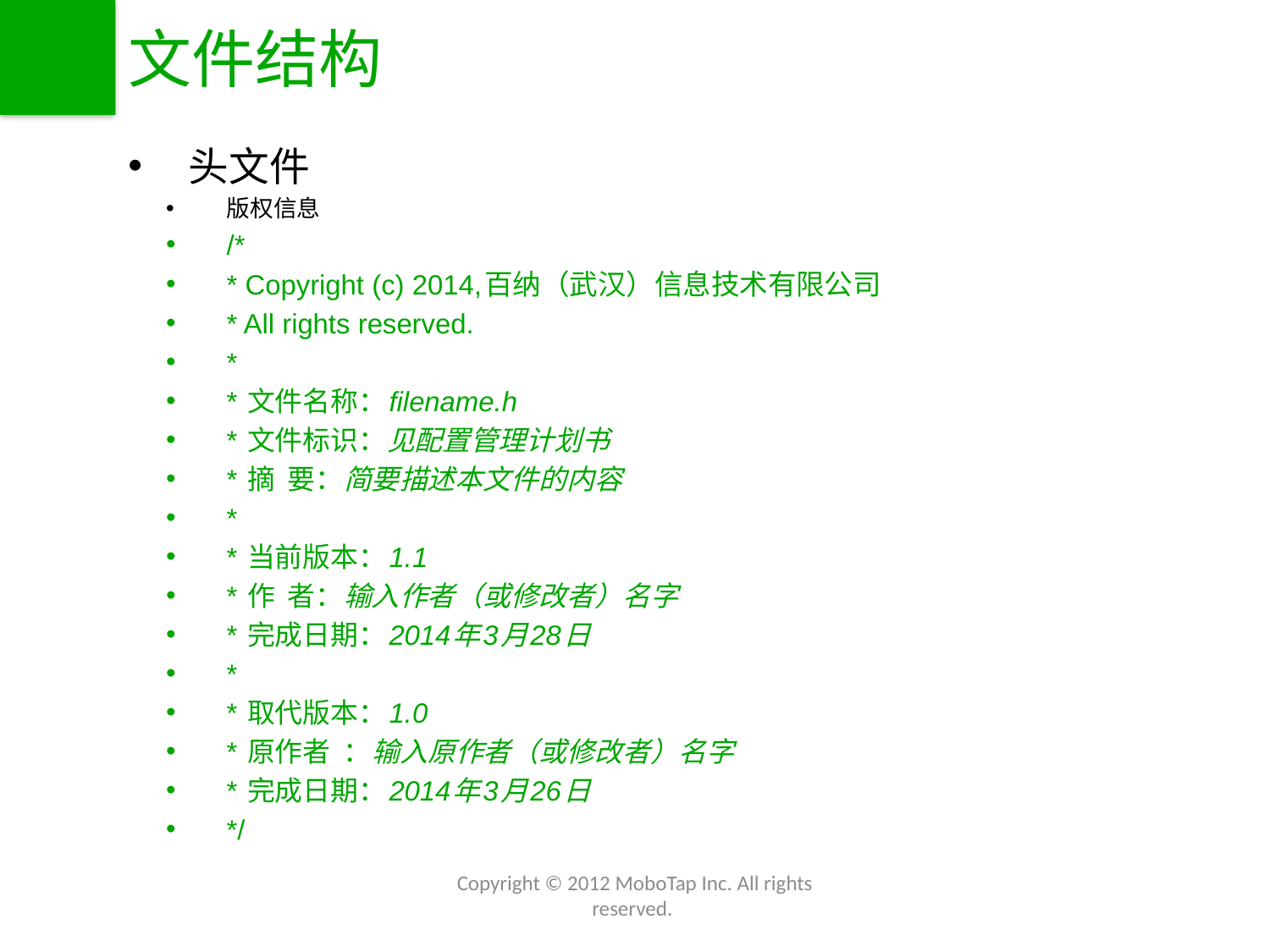

# 文件结构
头文件
版权信息
/*
* Copyright (c) 2014,百纳（武汉）信息技术有限公司
* All rights reserved.
*
* 文件名称：filename.h
* 文件标识：见配置管理计划书
* 摘  要：简要描述本文件的内容
*
* 当前版本：1.1
* 作  者：输入作者（或修改者）名字
* 完成日期：2014年3月28日
*
* 取代版本：1.0
* 原作者  ：输入原作者（或修改者）名字
* 完成日期：2014年3月26日
*/
Copyright © 2012 MoboTap Inc. All rights reserved.